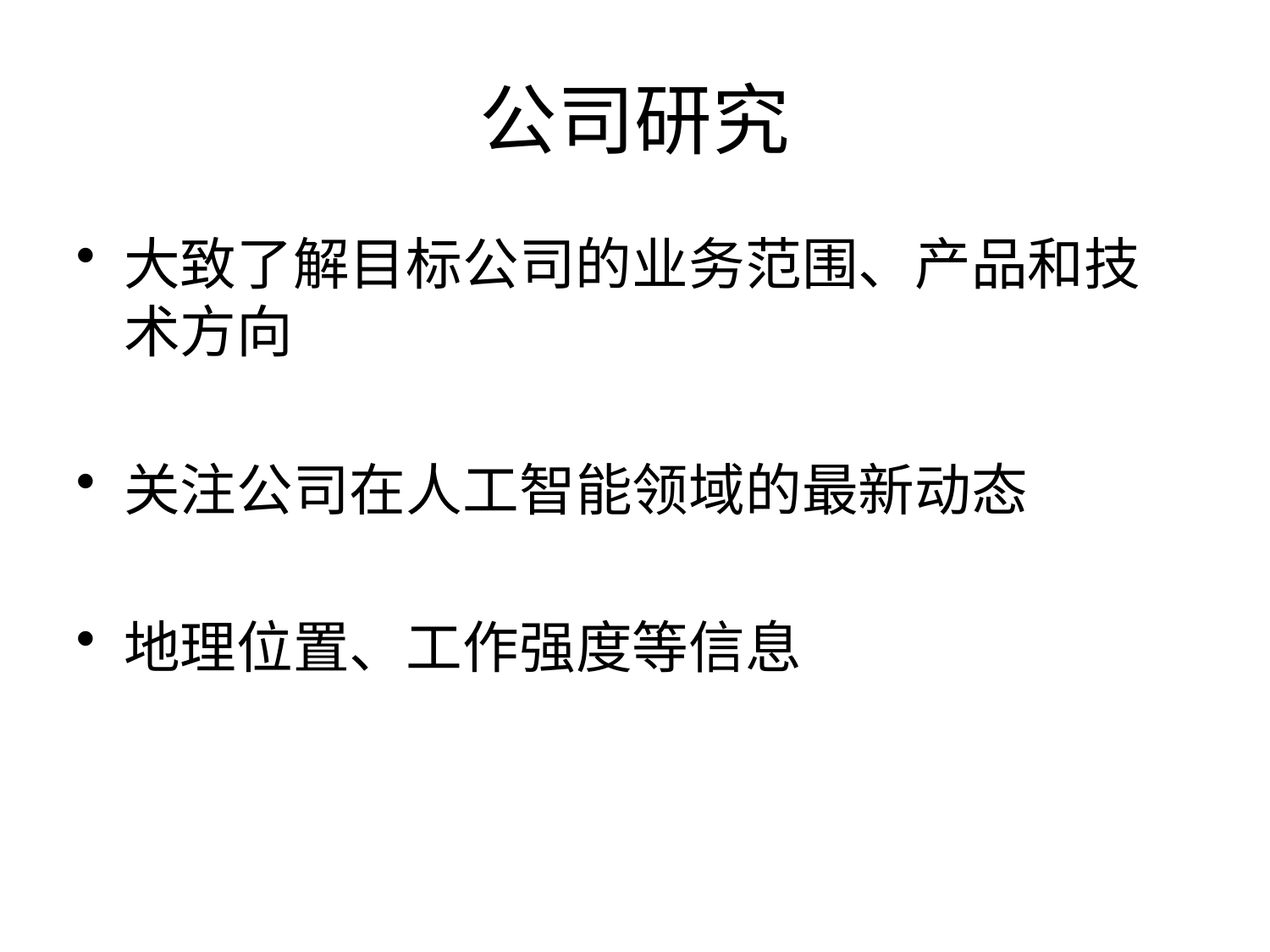

# 公司研究
大致了解目标公司的业务范围、产品和技术方向

关注公司在人工智能领域的最新动态

地理位置、工作强度等信息